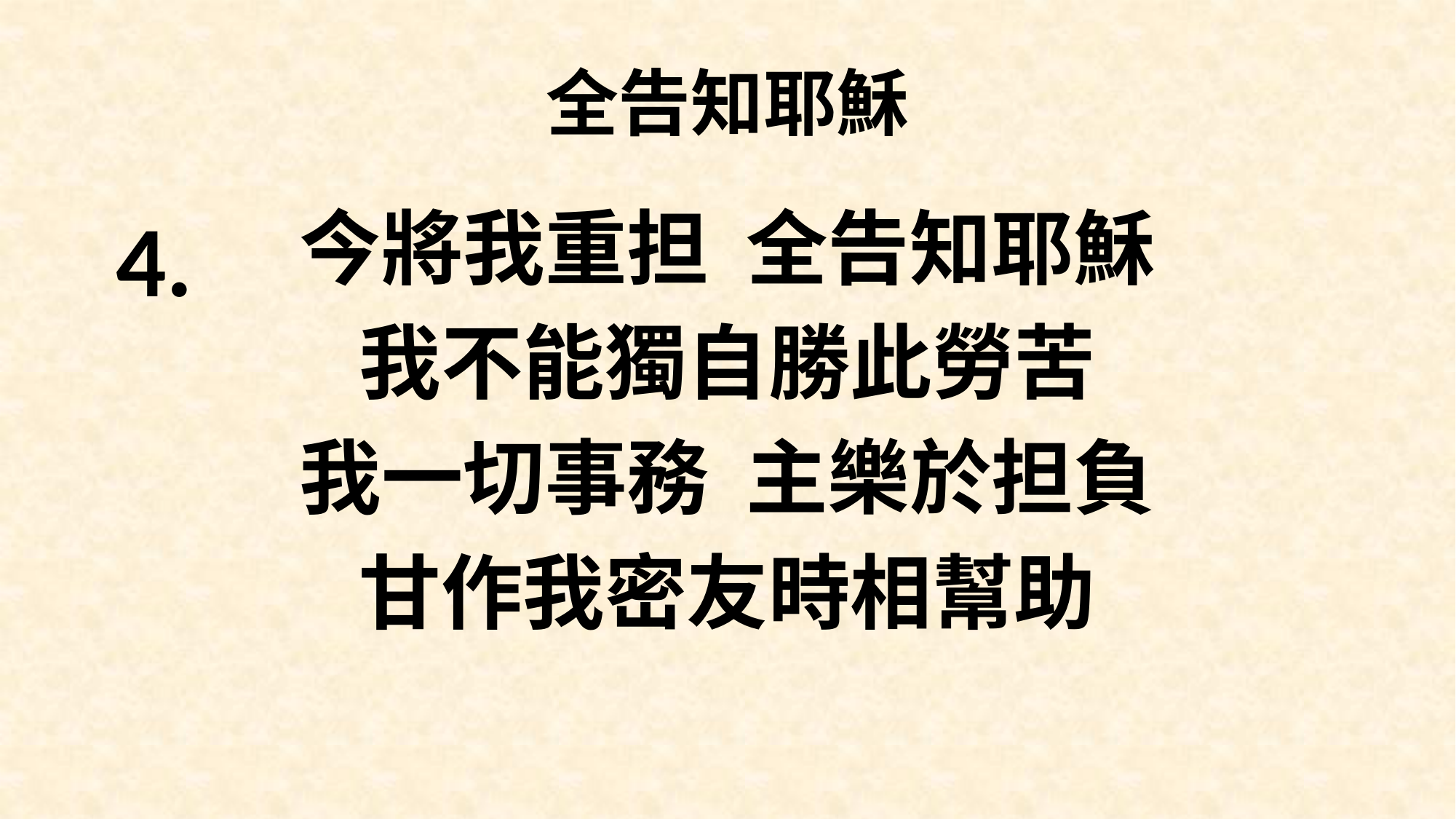

# 全告知耶穌
今將我重担  全告知耶穌
我不能獨自勝此勞苦
我一切事務  主樂於担負
甘作我密友時相幫助
4.